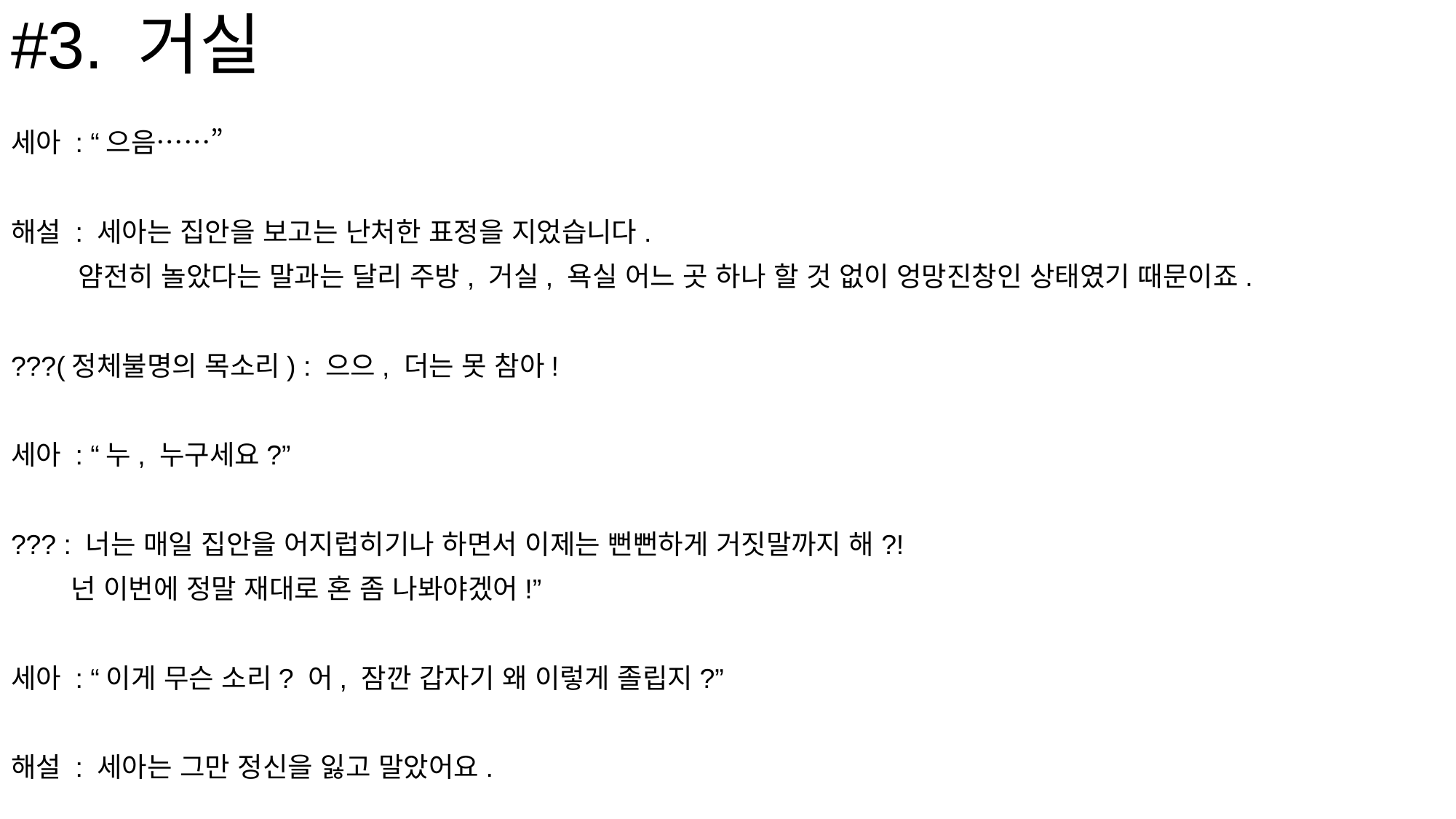

# #3. 거실
세아 : “으음……”

해설 : 세아는 집안을 보고는 난처한 표정을 지었습니다.
        얌전히 놀았다는 말과는 달리 주방, 거실, 욕실 어느 곳 하나 할 것 없이 엉망진창인 상태였기 때문이죠.

???(정체불명의 목소리) : 으으, 더는 못 참아!

세아 : “누, 누구세요?”

??? : 너는 매일 집안을 어지럽히기나 하면서 이제는 뻔뻔하게 거짓말까지 해?!
       넌 이번에 정말 재대로 혼 좀 나봐야겠어!”

세아 : “이게 무슨 소리? 어, 잠깐 갑자기 왜 이렇게 졸립지?”

해설 : 세아는 그만 정신을 잃고 말았어요.